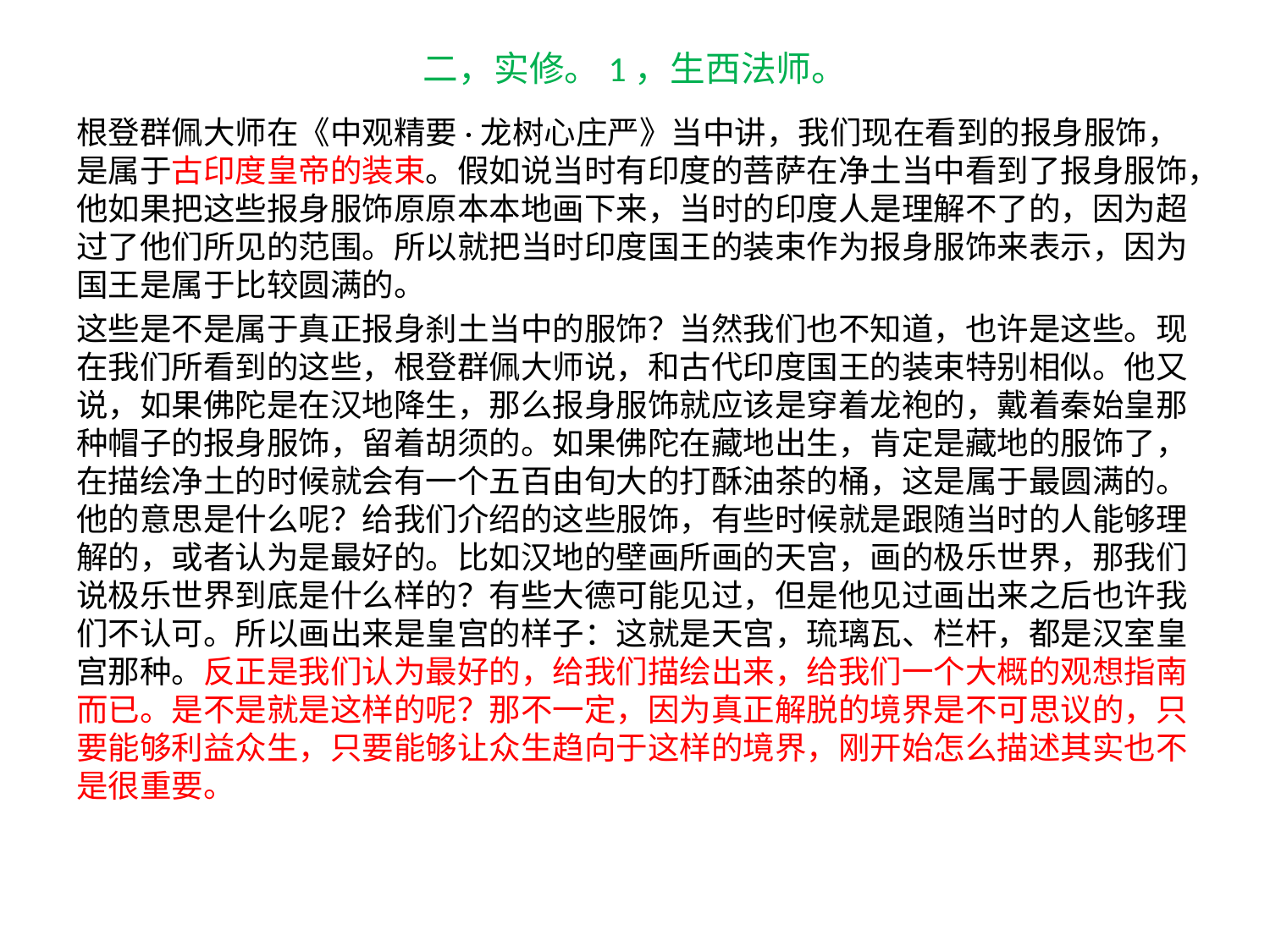

# 二，实修。1，生西法师。
根登群佩大师在《中观精要·龙树心庄严》当中讲，我们现在看到的报身服饰，是属于古印度皇帝的装束。假如说当时有印度的菩萨在净土当中看到了报身服饰，他如果把这些报身服饰原原本本地画下来，当时的印度人是理解不了的，因为超过了他们所见的范围。所以就把当时印度国王的装束作为报身服饰来表示，因为国王是属于比较圆满的。
这些是不是属于真正报身刹土当中的服饰？当然我们也不知道，也许是这些。现在我们所看到的这些，根登群佩大师说，和古代印度国王的装束特别相似。他又说，如果佛陀是在汉地降生，那么报身服饰就应该是穿着龙袍的，戴着秦始皇那种帽子的报身服饰，留着胡须的。如果佛陀在藏地出生，肯定是藏地的服饰了，在描绘净土的时候就会有一个五百由旬大的打酥油茶的桶，这是属于最圆满的。他的意思是什么呢？给我们介绍的这些服饰，有些时候就是跟随当时的人能够理解的，或者认为是最好的。比如汉地的壁画所画的天宫，画的极乐世界，那我们说极乐世界到底是什么样的？有些大德可能见过，但是他见过画出来之后也许我们不认可。所以画出来是皇宫的样子：这就是天宫，琉璃瓦、栏杆，都是汉室皇宫那种。反正是我们认为最好的，给我们描绘出来，给我们一个大概的观想指南而已。是不是就是这样的呢？那不一定，因为真正解脱的境界是不可思议的，只要能够利益众生，只要能够让众生趋向于这样的境界，刚开始怎么描述其实也不是很重要。